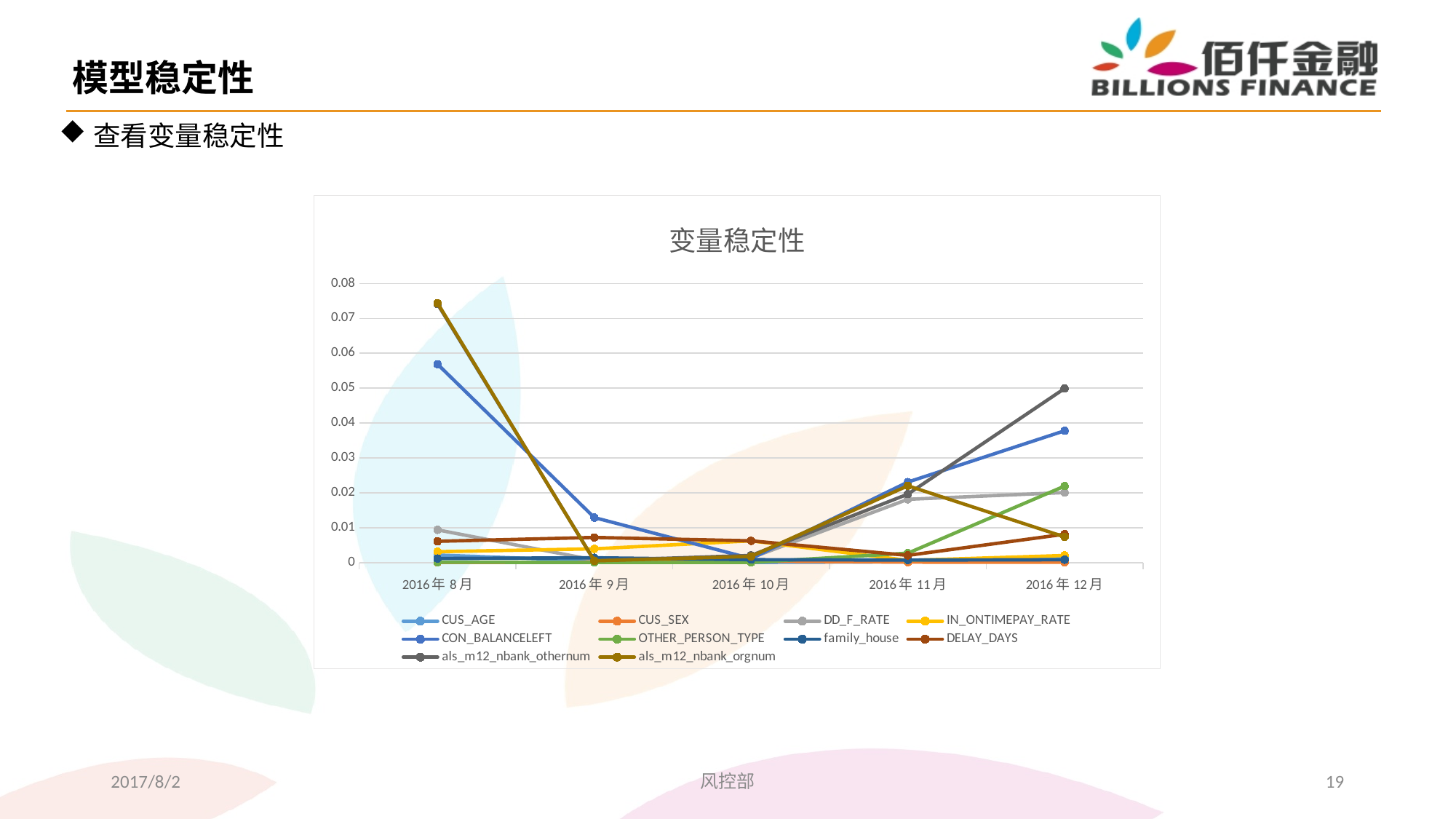

模型稳定性
查看变量稳定性

### Chart: 变量稳定性

| Category | CUS_AGE | CUS_SEX | DD_F_RATE | IN_ONTIMEPAY_RATE | CON_BALANCELEFT | OTHER_PERSON_TYPE | family_house | DELAY_DAYS | als_m12_nbank_othernum | als_m12_nbank_orgnum |
|---|---|---|---|---|---|---|---|---|---|---|
| 42583 | 0.00214 | 6e-05 | 0.00936 | 0.00311 | 0.05686 | 9e-05 | 0.00115 | 0.00608 | 0.074087 | 0.074364 |
| 42614 | 0.000496 | 2.8e-05 | 0.000704 | 0.003926 | 0.012884 | 1.7e-05 | 0.001363 | 0.007192 | 0.000541 | 0.00049 |
| 42644 | 2.4717e-05 | 0.000394769 | 0.001341488 | 0.006221676 | 0.001139093 | 3.3612e-05 | 0.00081854 | 0.006221676 | 0.00203227 | 0.001754508 |
| 42675 | 0.000209 | 0.000113 | 0.018116 | 0.00061 | 0.023059 | 0.002682 | 0.0007 | 0.002054 | 0.019597 | 0.022002 |
| 42705 | 0.00113 | 7e-05 | 0.02005 | 0.00202 | 0.03777 | 0.02191 | 0.00081 | 0.00812 | 0.0499 | 0.007349 |
2017/8/2
风控部
19